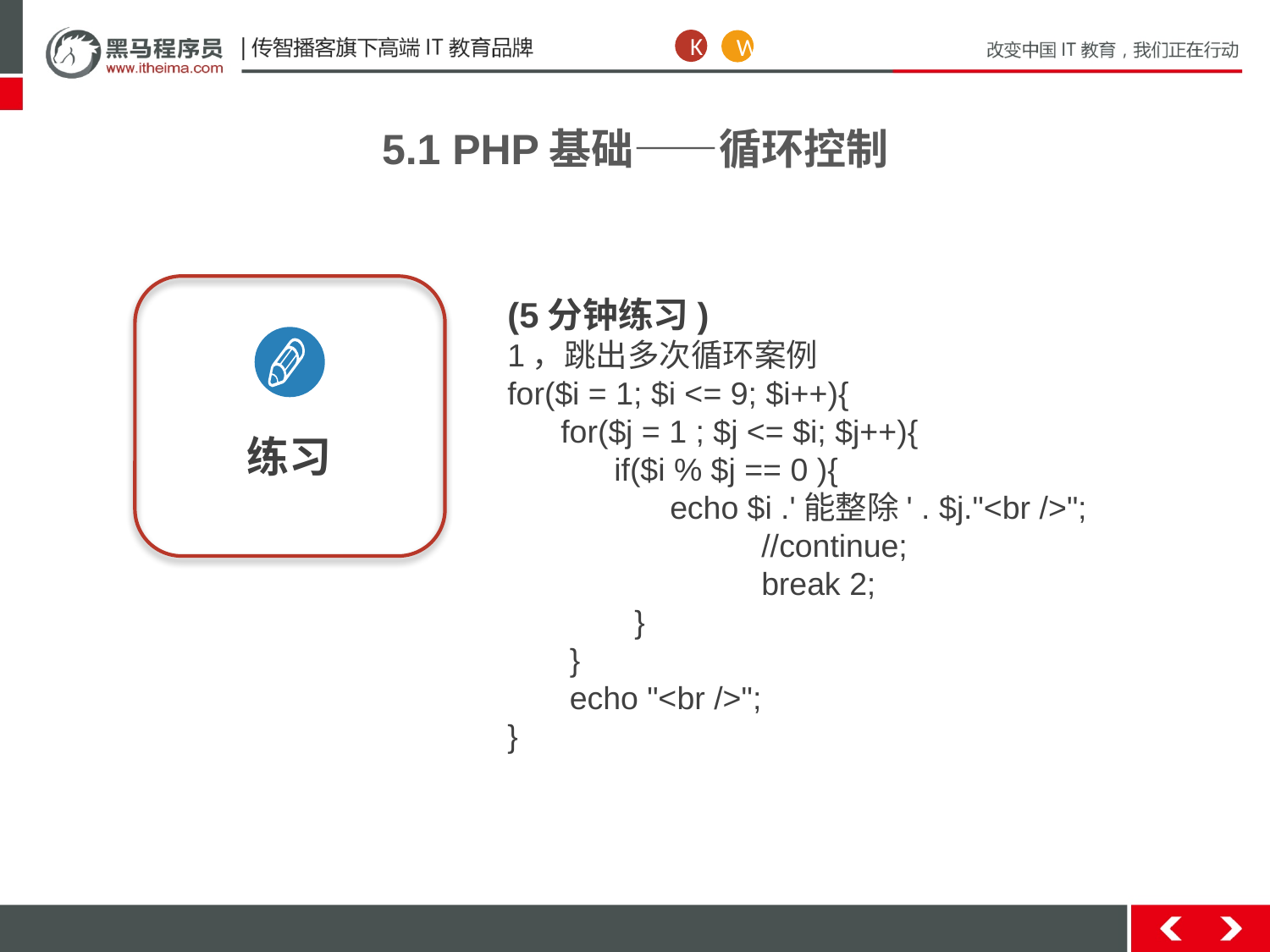

K
W
5.1 PHP基础——循环控制

练习
(5分钟练习)
1，跳出多次循环案例
for($i = 1; $i <= 9; $i++){
      for($j = 1 ; $j <= $i; $j++){
            if($i % $j == 0 ){
	    echo $i .'能整除' . $j."<br />";
		//continue;
		break 2;
	}
       }
       echo "<br />";
}